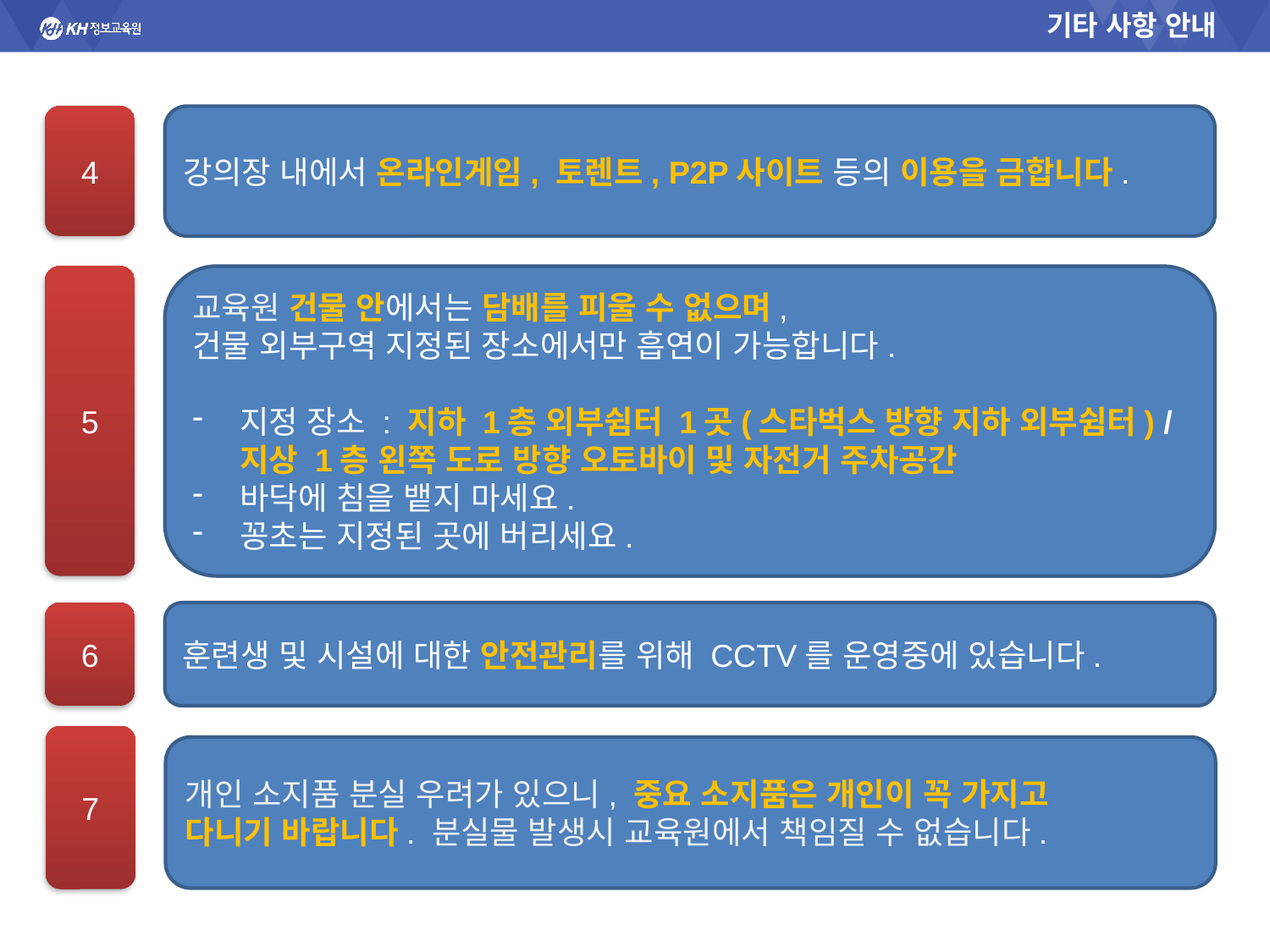

기타 사항 안내
4
강의장 내에서 온라인게임, 토렌트, P2P사이트 등의 이용을 금합니다.
5
교육원 건물 안에서는 담배를 피울 수 없으며,
건물 외부구역 지정된 장소에서만 흡연이 가능합니다.

지정 장소 : 지하 1층 외부쉼터 1곳(스타벅스 방향 지하 외부쉼터) / 지상 1층 왼쪽 도로 방향 오토바이 및 자전거 주차공간
바닥에 침을 뱉지 마세요.
꽁초는 지정된 곳에 버리세요.
6
훈련생 및 시설에 대한 안전관리를 위해 CCTV를 운영중에 있습니다.
7
개인 소지품 분실 우려가 있으니, 중요 소지품은 개인이 꼭 가지고
다니기 바랍니다. 분실물 발생시 교육원에서 책임질 수 없습니다.